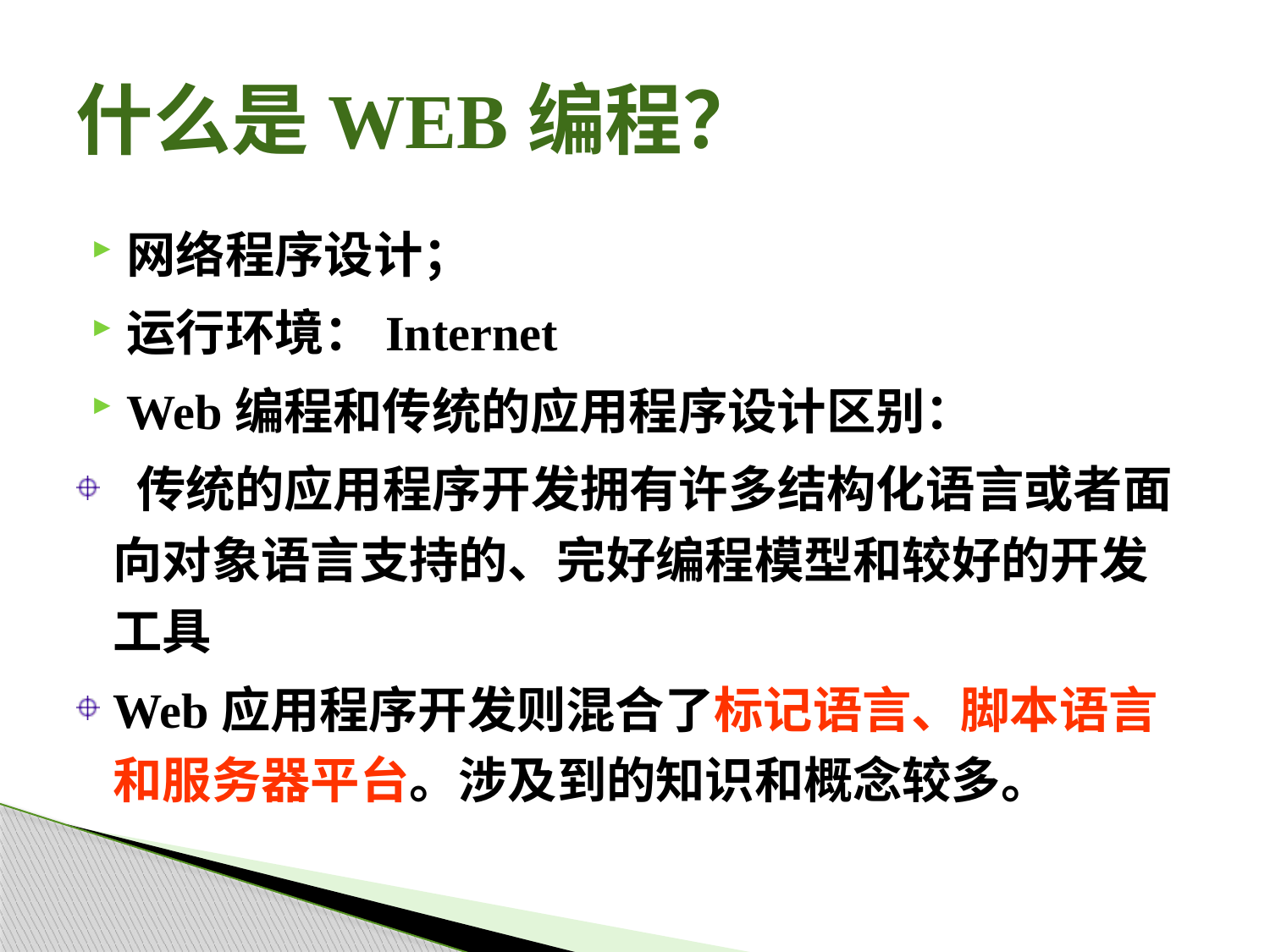

# 什么是WEB编程？
网络程序设计；
运行环境：Internet
Web编程和传统的应用程序设计区别：
 传统的应用程序开发拥有许多结构化语言或者面向对象语言支持的、完好编程模型和较好的开发工具
Web应用程序开发则混合了标记语言、脚本语言和服务器平台。涉及到的知识和概念较多。